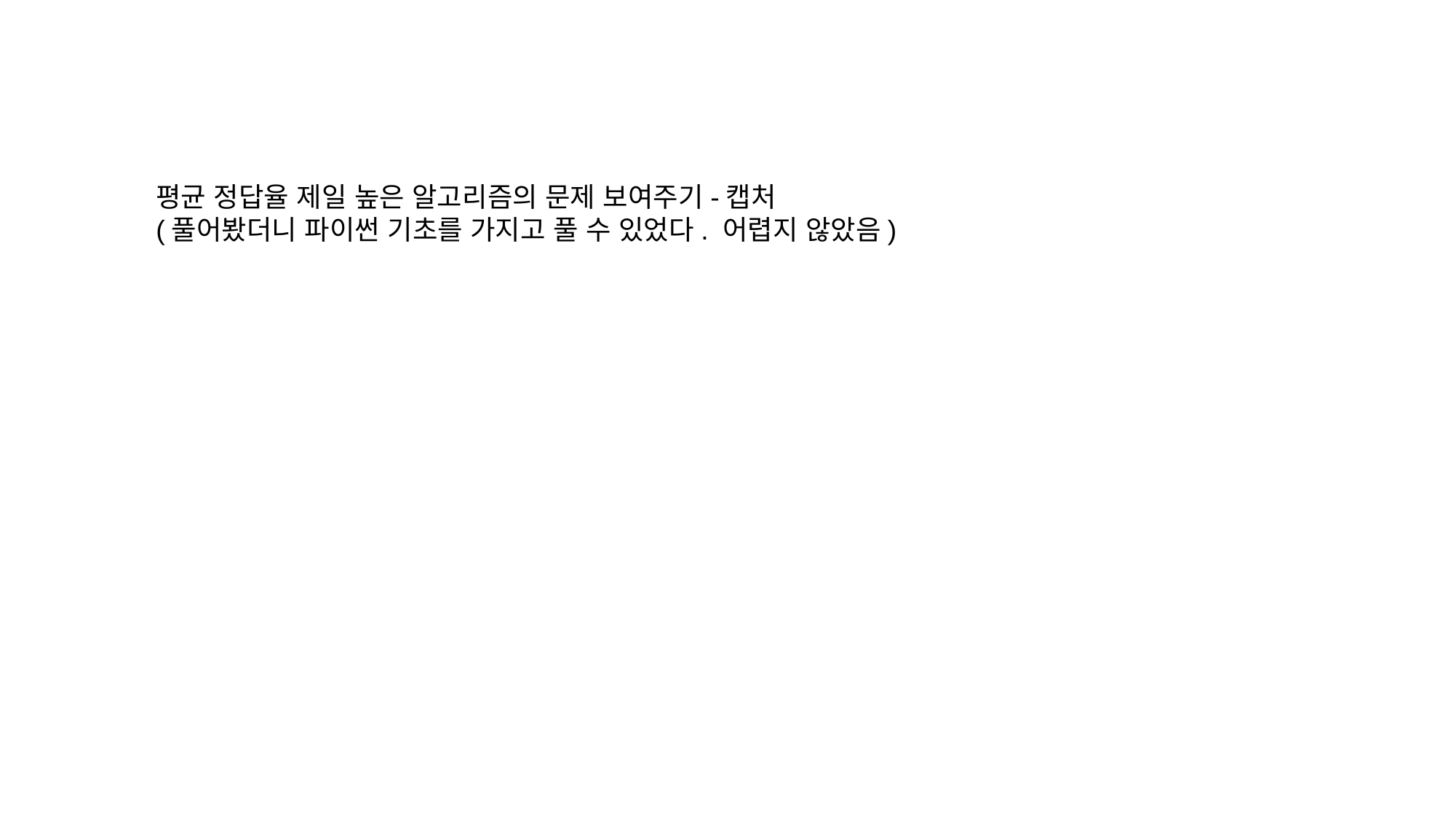

평균 정답율 제일 높은 알고리즘의 문제 보여주기-캡처
(풀어봤더니 파이썬 기초를 가지고 풀 수 있었다. 어렵지 않았음)